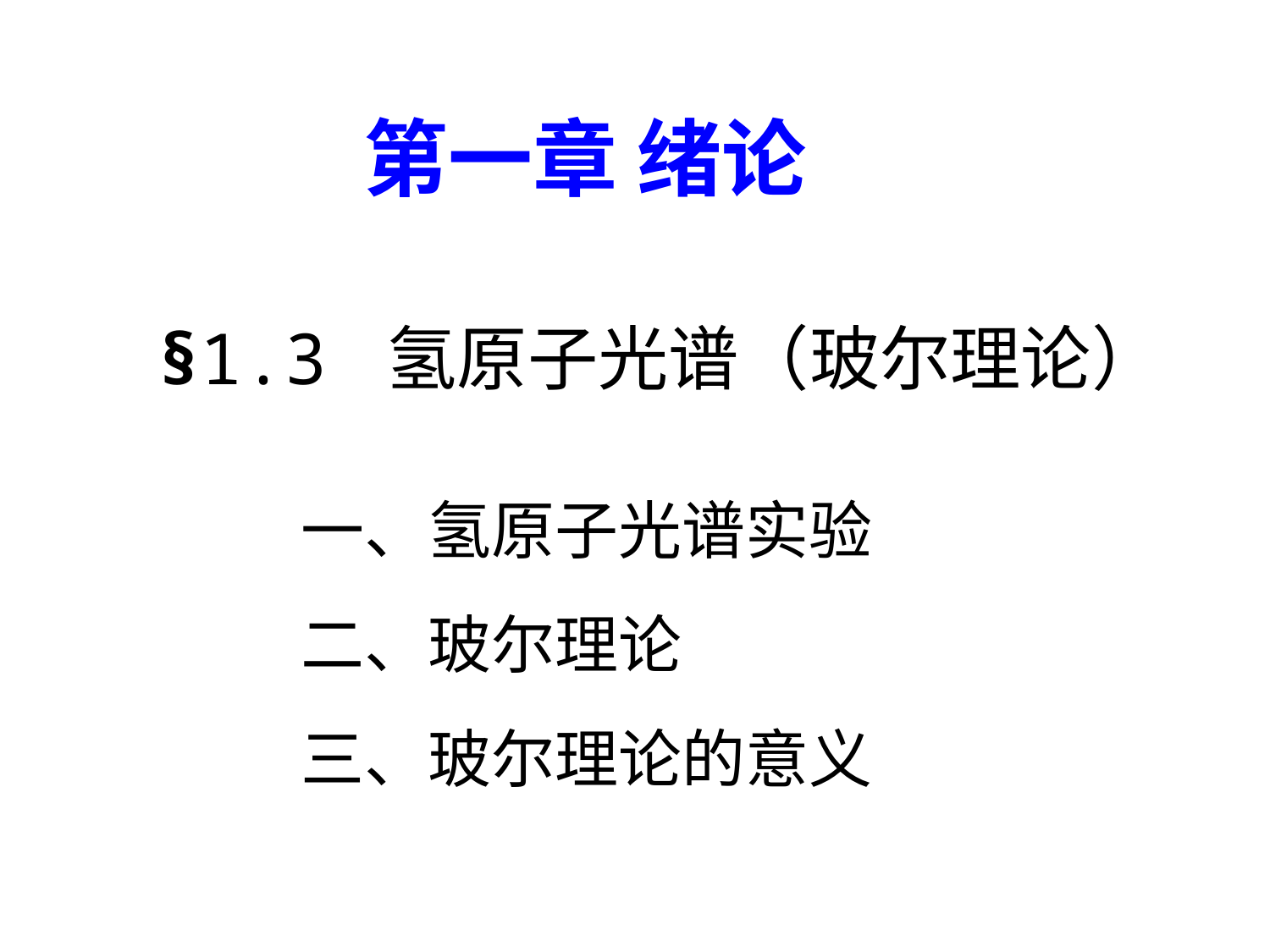

第一章 绪论
§1.3 氢原子光谱（玻尔理论）
一、氢原子光谱实验
二、玻尔理论
三、玻尔理论的意义